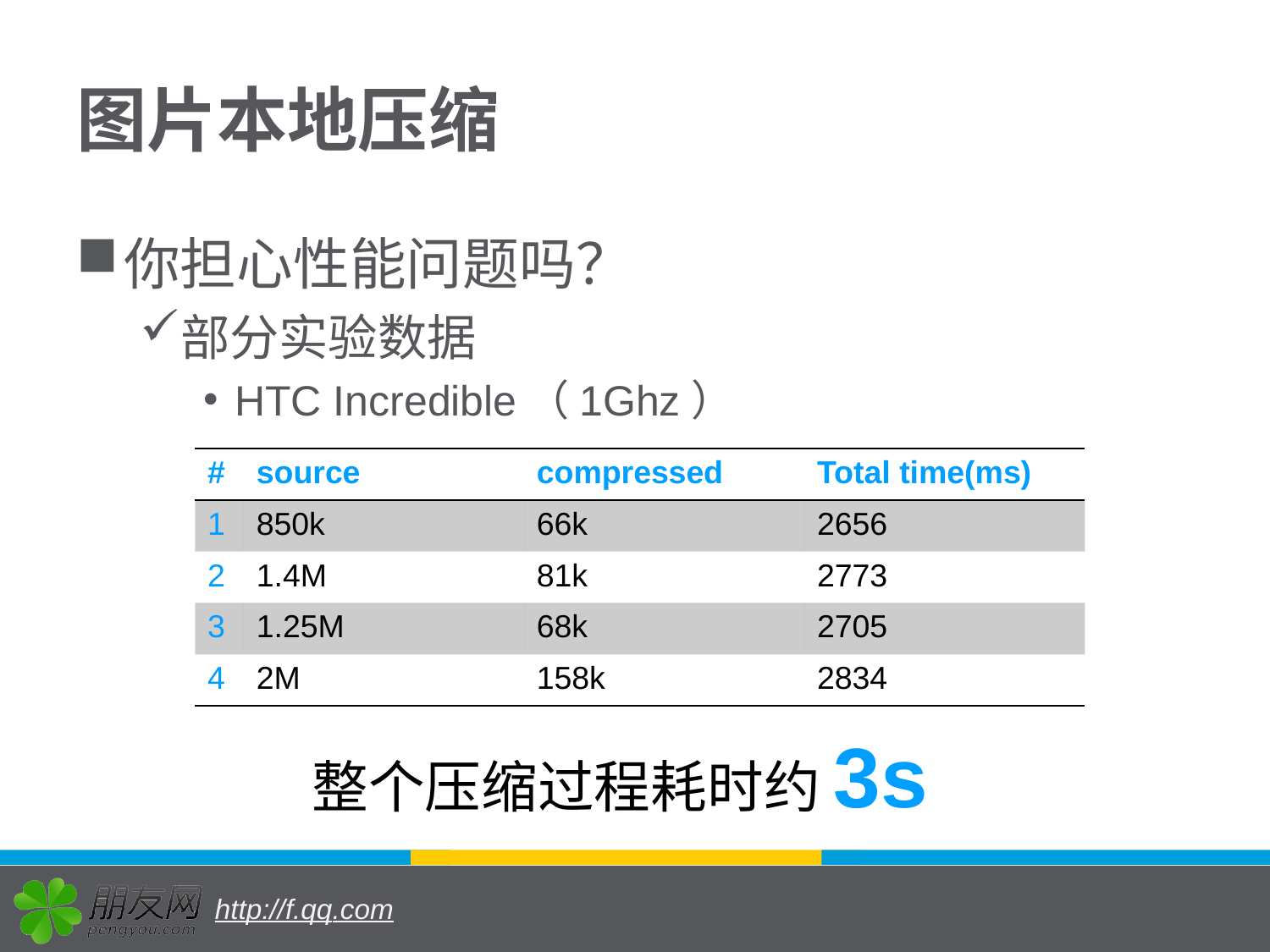

# 图片本地压缩
你担心性能问题吗？
部分实验数据
HTC Incredible（1Ghz）

| # | source | compressed | Total time(ms) |
| --- | --- | --- | --- |
| 1 | 850k | 66k | 2656 |
| 2 | 1.4M | 81k | 2773 |
| 3 | 1.25M | 68k | 2705 |
| 4 | 2M | 158k | 2834 |
整个压缩过程耗时约3s